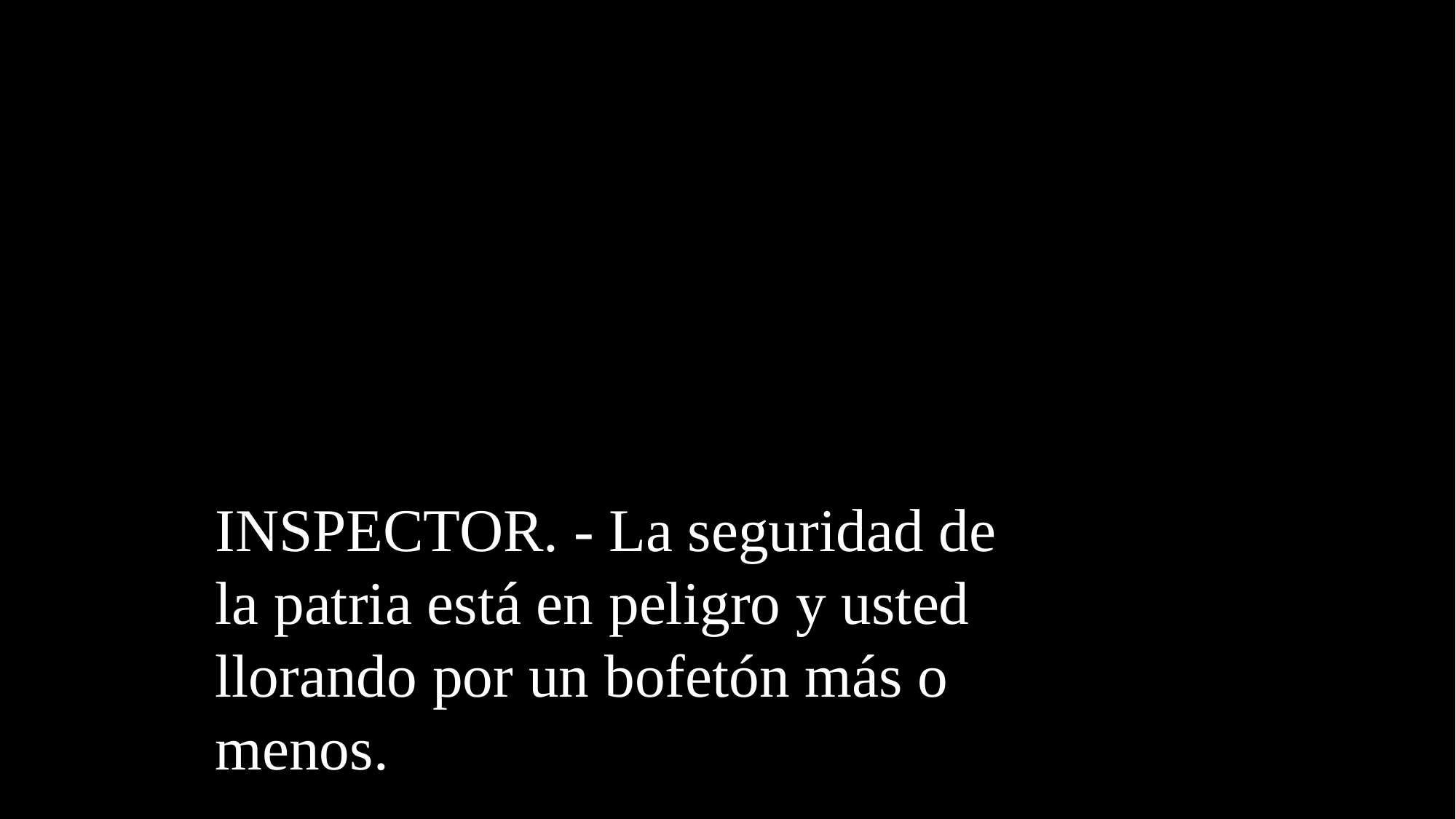

INSPECTOR. - La seguridad de la patria está en peligro y usted llorando por un bofetón más o menos.

警部: 祖国の危機の最中に、あなたは平手打ちと呼べなくもない理由に泣いている！